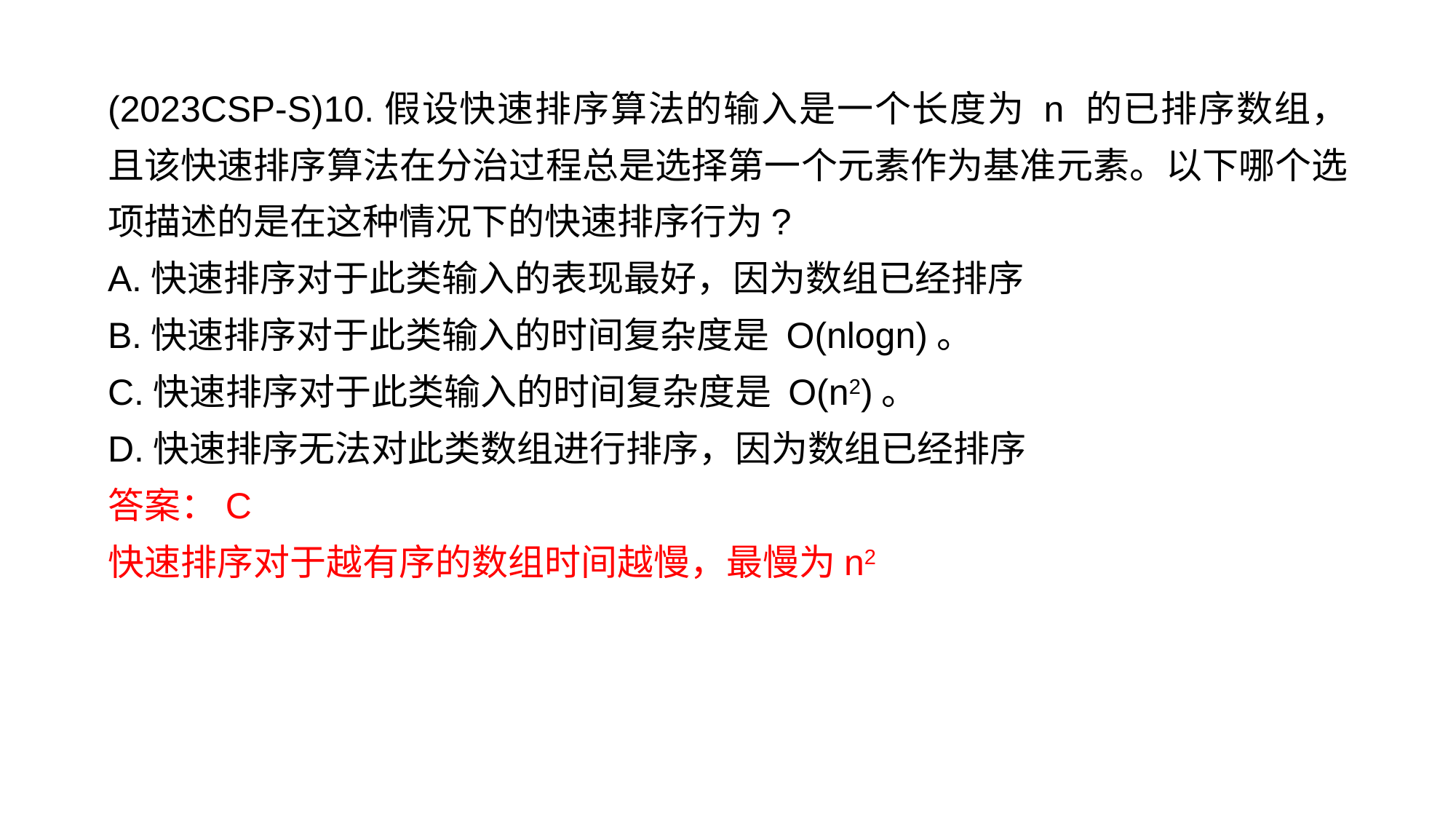

(2023CSP-S)10.假设快速排序算法的输入是一个长度为 n 的已排序数组，且该快速排序算法在分治过程总是选择第一个元素作为基准元素。以下哪个选项描述的是在这种情况下的快速排序行为?
A.快速排序对于此类输入的表现最好，因为数组已经排序
B.快速排序对于此类输入的时间复杂度是 O(nlogn)。
C.快速排序对于此类输入的时间复杂度是 O(n2)。
D.快速排序无法对此类数组进行排序，因为数组已经排序
答案：C
快速排序对于越有序的数组时间越慢，最慢为n2